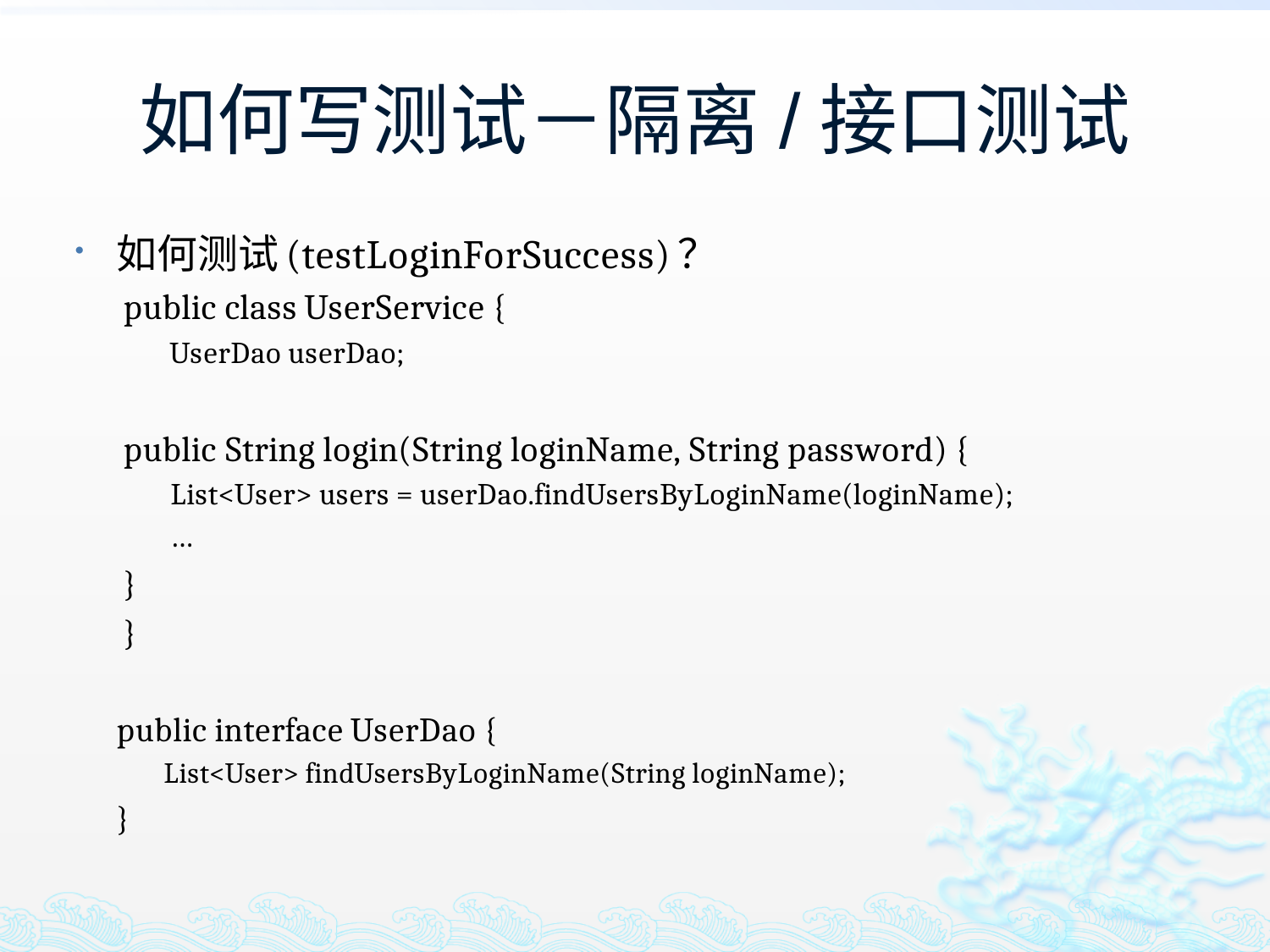

# 如何写测试－隔离/接口测试
如何测试(testLoginForSuccess)？
public class UserService {
UserDao userDao;

public String login(String loginName, String password) {
List<User> users = userDao.findUsersByLoginName(loginName);
…
}
}

public interface UserDao {
List<User> findUsersByLoginName(String loginName);
}